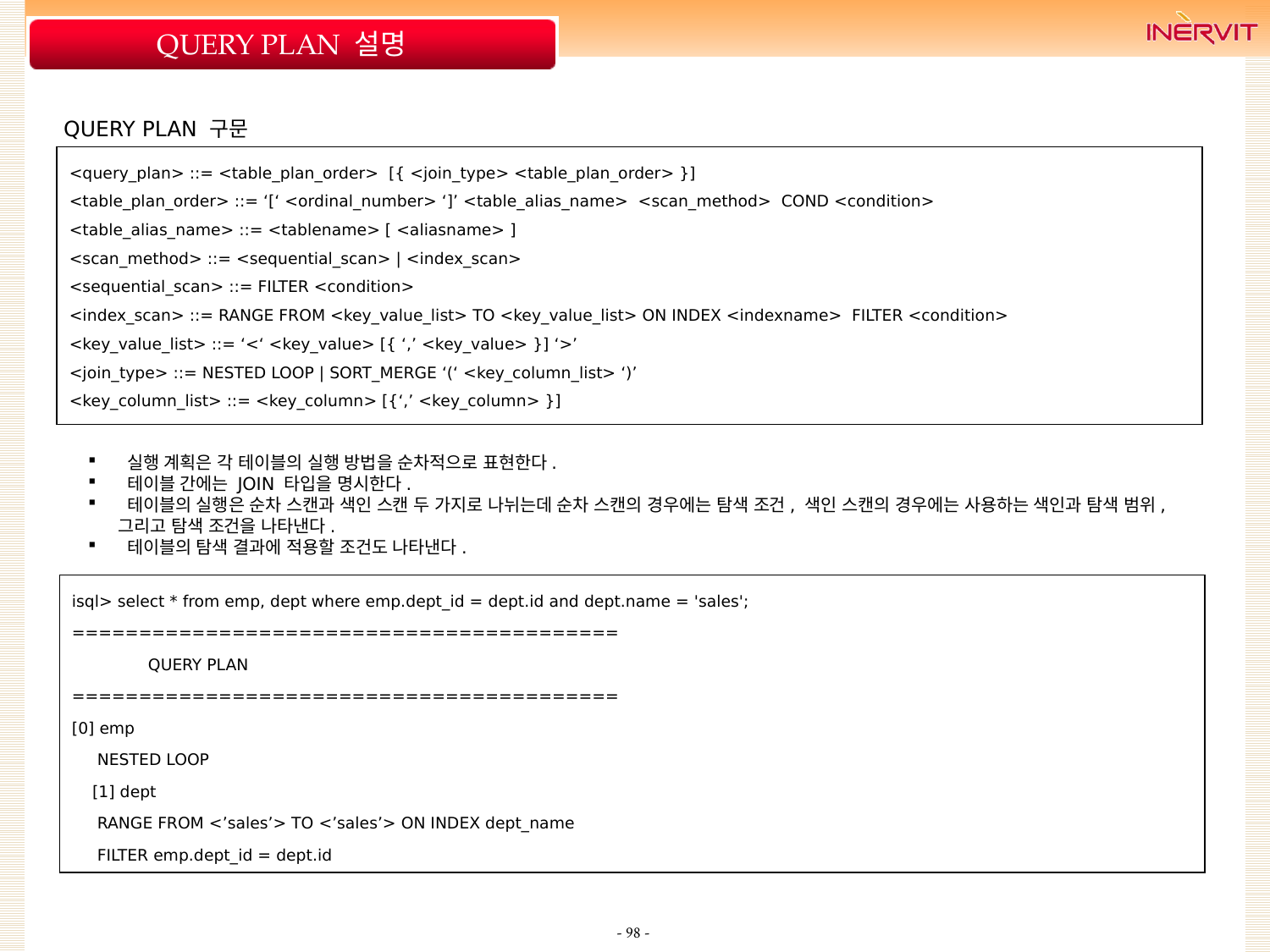

# QUERY PLAN 설명
QUERY PLAN 구문
<query_plan> ::= <table_plan_order>  [{ <join_type> <table_plan_order> }]
<table_plan_order> ::= ‘[‘ <ordinal_number> ‘]’ <table_alias_name>  <scan_method>  COND <condition>
<table_alias_name> ::= <tablename> [ <aliasname> ]
<scan_method> ::= <sequential_scan> | <index_scan>
<sequential_scan> ::= FILTER <condition>
<index_scan> ::= RANGE FROM <key_value_list> TO <key_value_list> ON INDEX <indexname>  FILTER <condition>
<key_value_list> ::= ‘<‘ <key_value> [{ ‘,’ <key_value> }] ‘>’
<join_type> ::= NESTED LOOP | SORT_MERGE ‘(‘ <key_column_list> ‘)’
<key_column_list> ::= <key_column> [{‘,’ <key_column> }]
 실행 계획은 각 테이블의 실행 방법을 순차적으로 표현한다.
 테이블 간에는 JOIN 타입을 명시한다.
 테이블의 실행은 순차 스캔과 색인 스캔 두 가지로 나뉘는데 순차 스캔의 경우에는 탐색 조건, 색인 스캔의 경우에는 사용하는 색인과 탐색 범위, 그리고 탐색 조건을 나타낸다.
 테이블의 탐색 결과에 적용할 조건도 나타낸다.
isql> select * from emp, dept where emp.dept_id = dept.id and dept.name = 'sales';
=========================================
               QUERY PLAN
=========================================
[0] emp
     NESTED LOOP
    [1] dept
     RANGE FROM <’sales’> TO <’sales’> ON INDEX dept_name
     FILTER emp.dept_id = dept.id
- 98 -